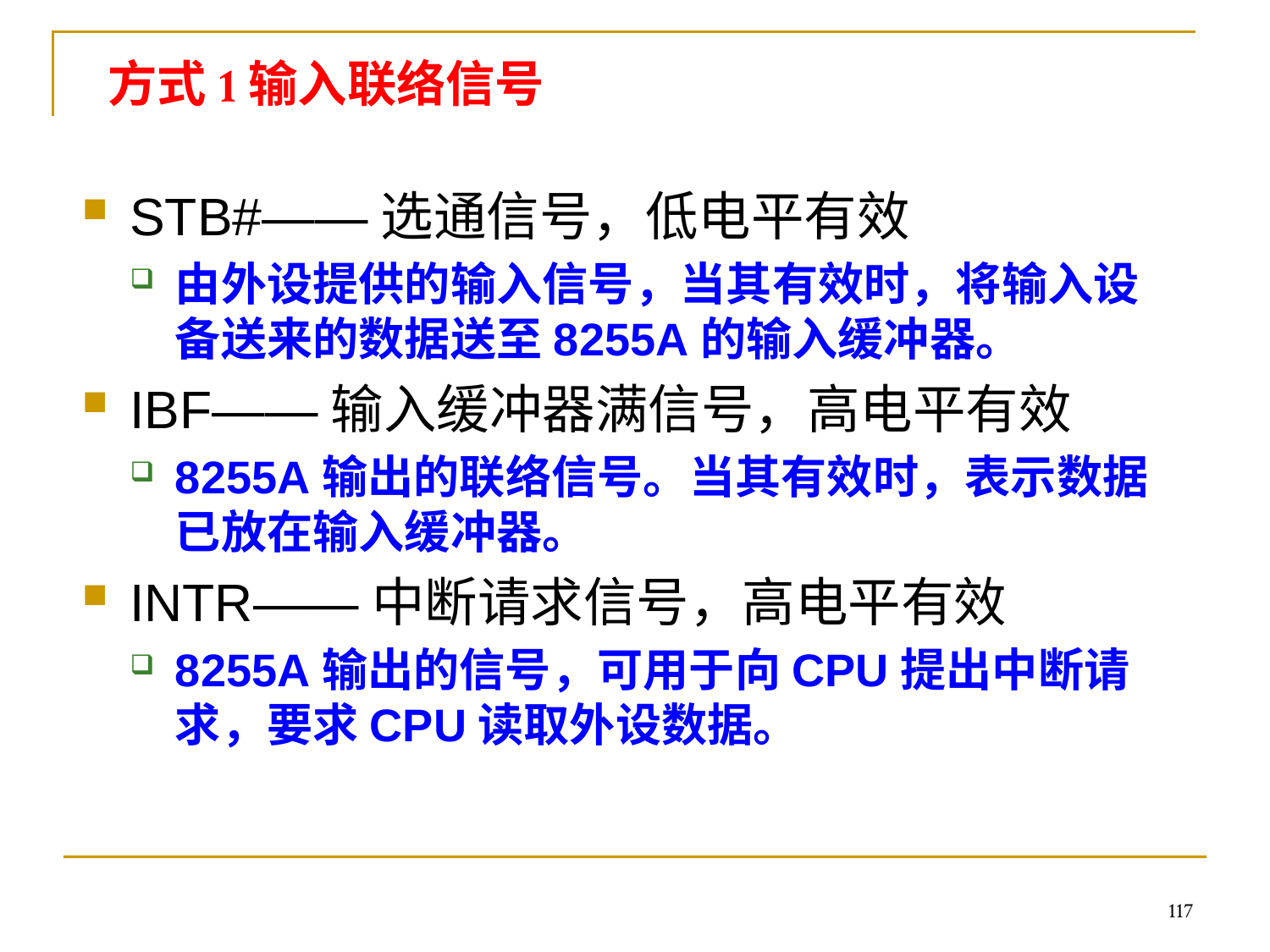

# 方式1输入联络信号
STB#——选通信号，低电平有效
由外设提供的输入信号，当其有效时，将输入设备送来的数据送至8255A的输入缓冲器。
IBF——输入缓冲器满信号，高电平有效
8255A输出的联络信号。当其有效时，表示数据已放在输入缓冲器。
INTR——中断请求信号，高电平有效
8255A输出的信号，可用于向CPU提出中断请求，要求CPU读取外设数据。
117